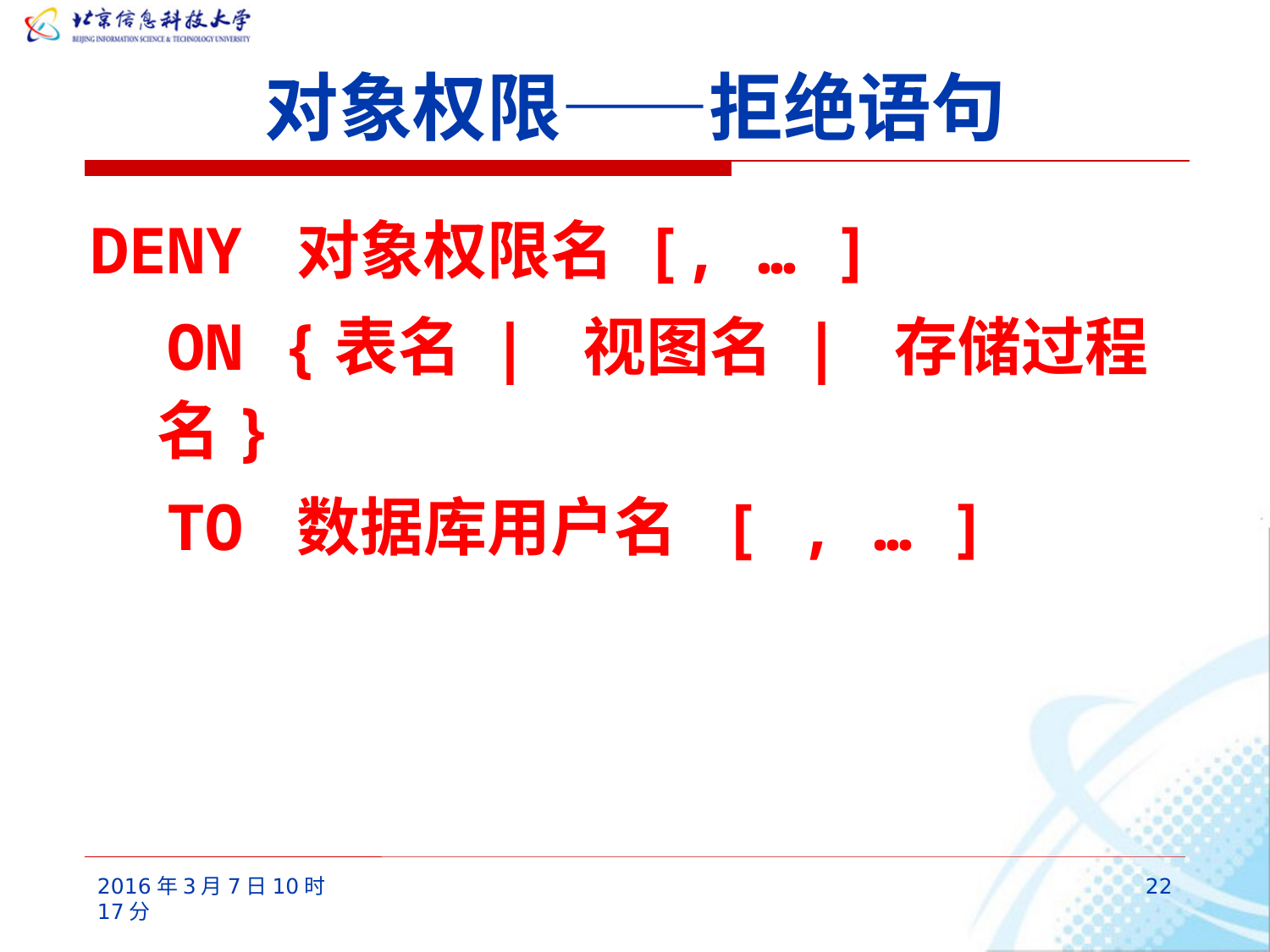

# 对象权限——拒绝语句
DENY 对象权限名 [, … ]
  ON {表名 | 视图名 | 存储过程名}
  TO 数据库用户名  [ , … ]
2016年3月7日10时17分
22